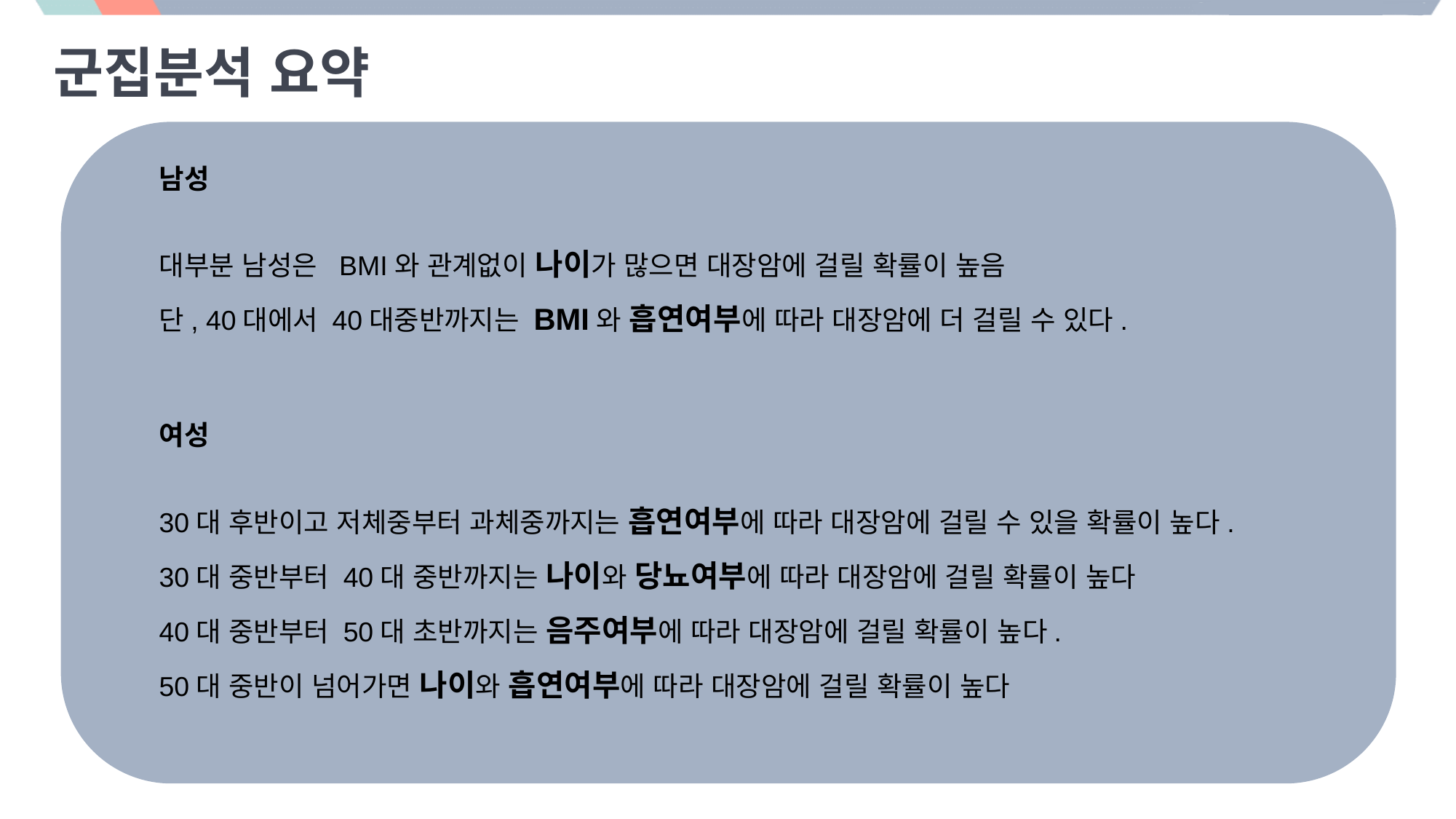

군집분석 요약

남성

대부분 남성은  BMI와 관계없이 나이가 많으면 대장암에 걸릴 확률이 높음
단, 40대에서 40대중반까지는 BMI와 흡연여부에 따라 대장암에 더 걸릴 수 있다.

여성

30대 후반이고 저체중부터 과체중까지는 흡연여부에 따라 대장암에 걸릴 수 있을 확률이 높다.
30대 중반부터 40대 중반까지는 나이와 당뇨여부에 따라 대장암에 걸릴 확률이 높다
40대 중반부터 50대 초반까지는 음주여부에 따라 대장암에 걸릴 확률이 높다.
50대 중반이 넘어가면 나이와 흡연여부에 따라 대장암에 걸릴 확률이 높다